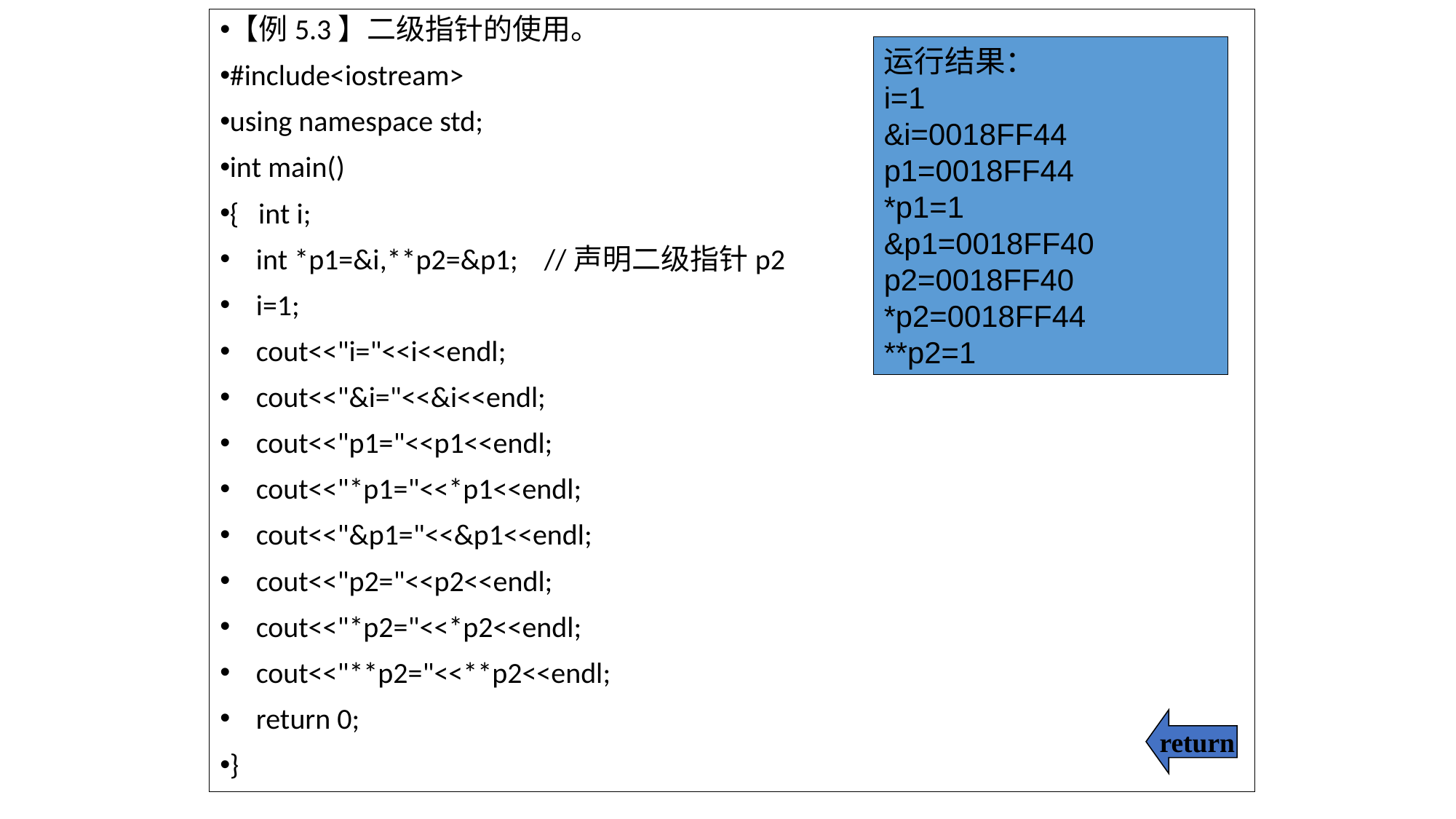

【例5.3】二级指针的使用。
#include<iostream>
using namespace std;
int main()
{   int i;
    int *p1=&i,**p2=&p1;    //声明二级指针p2
    i=1;
    cout<<"i="<<i<<endl;
    cout<<"&i="<<&i<<endl;
    cout<<"p1="<<p1<<endl;
    cout<<"*p1="<<*p1<<endl;
    cout<<"&p1="<<&p1<<endl;
    cout<<"p2="<<p2<<endl;
    cout<<"*p2="<<*p2<<endl;
    cout<<"**p2="<<**p2<<endl;
    return 0;
}
运行结果：
i=1
&i=0018FF44
p1=0018FF44
*p1=1
&p1=0018FF40
p2=0018FF40
*p2=0018FF44
**p2=1
return